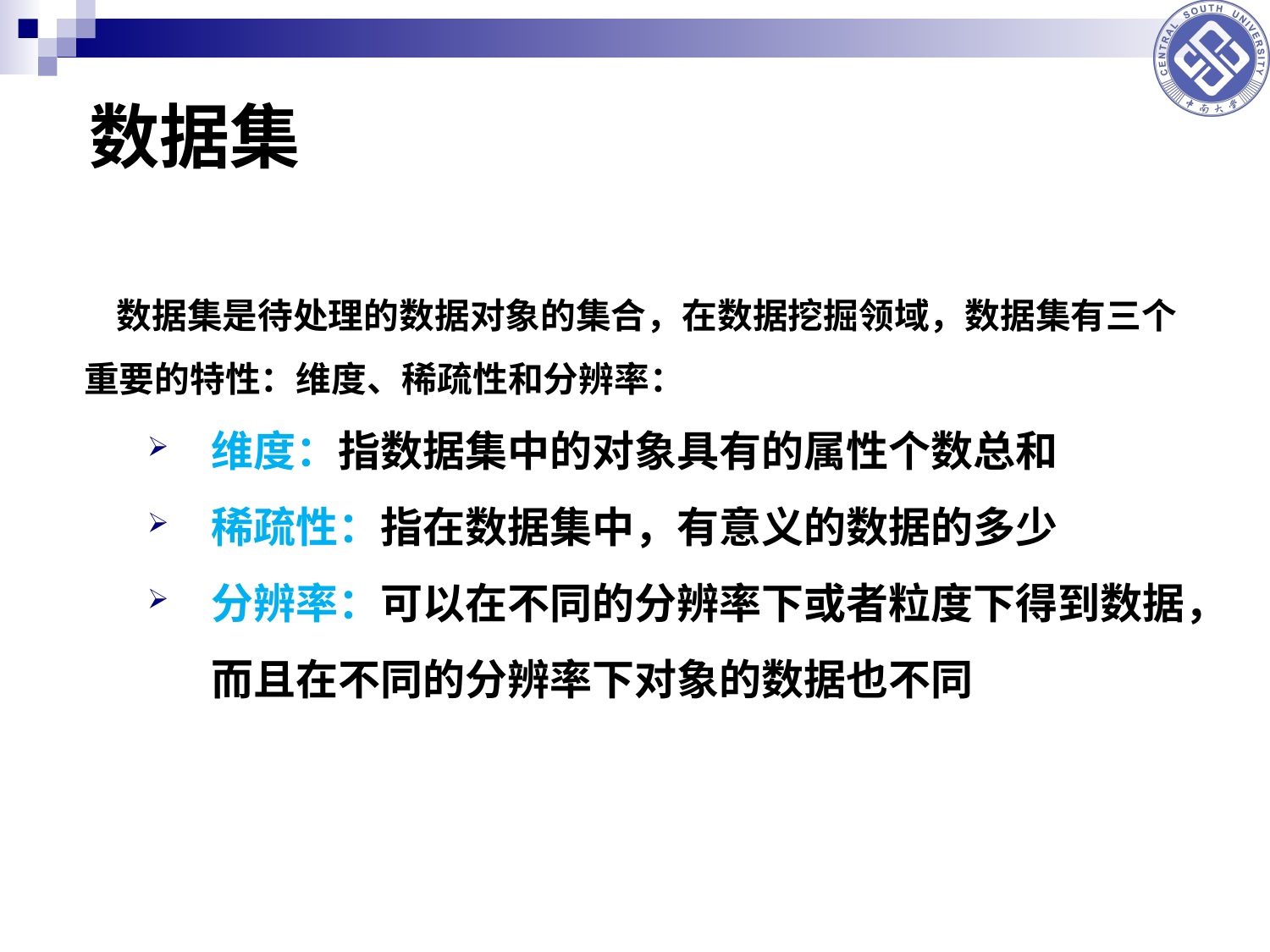

数据集
   数据集是待处理的数据对象的集合，在数据挖掘领域，数据集有三个重要的特性：维度、稀疏性和分辨率：
维度：指数据集中的对象具有的属性个数总和
稀疏性：指在数据集中，有意义的数据的多少
分辨率：可以在不同的分辨率下或者粒度下得到数据，而且在不同的分辨率下对象的数据也不同